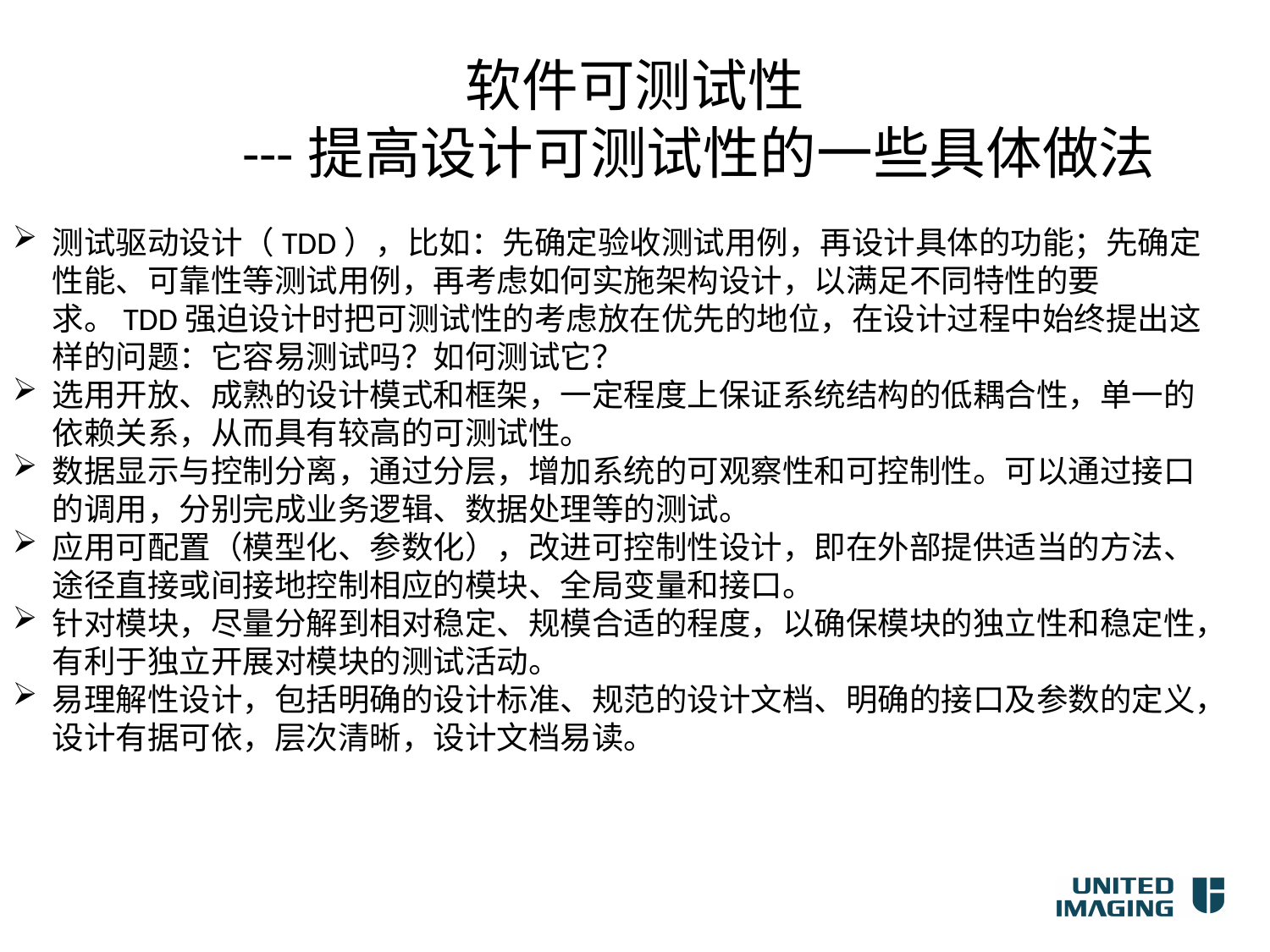

# 软件可测试性 ---提高设计可测试性的一些具体做法
测试驱动设计（TDD），比如：先确定验收测试用例，再设计具体的功能；先确定性能、可靠性等测试用例，再考虑如何实施架构设计，以满足不同特性的要求。TDD强迫设计时把可测试性的考虑放在优先的地位，在设计过程中始终提出这样的问题：它容易测试吗？如何测试它？
选用开放、成熟的设计模式和框架，一定程度上保证系统结构的低耦合性，单一的依赖关系，从而具有较高的可测试性。
数据显示与控制分离，通过分层，增加系统的可观察性和可控制性。可以通过接口的调用，分别完成业务逻辑、数据处理等的测试。
应用可配置（模型化、参数化），改进可控制性设计，即在外部提供适当的方法、途径直接或间接地控制相应的模块、全局变量和接口。
针对模块，尽量分解到相对稳定、规模合适的程度，以确保模块的独立性和稳定性，有利于独立开展对模块的测试活动。
易理解性设计，包括明确的设计标准、规范的设计文档、明确的接口及参数的定义，设计有据可依，层次清晰，设计文档易读。